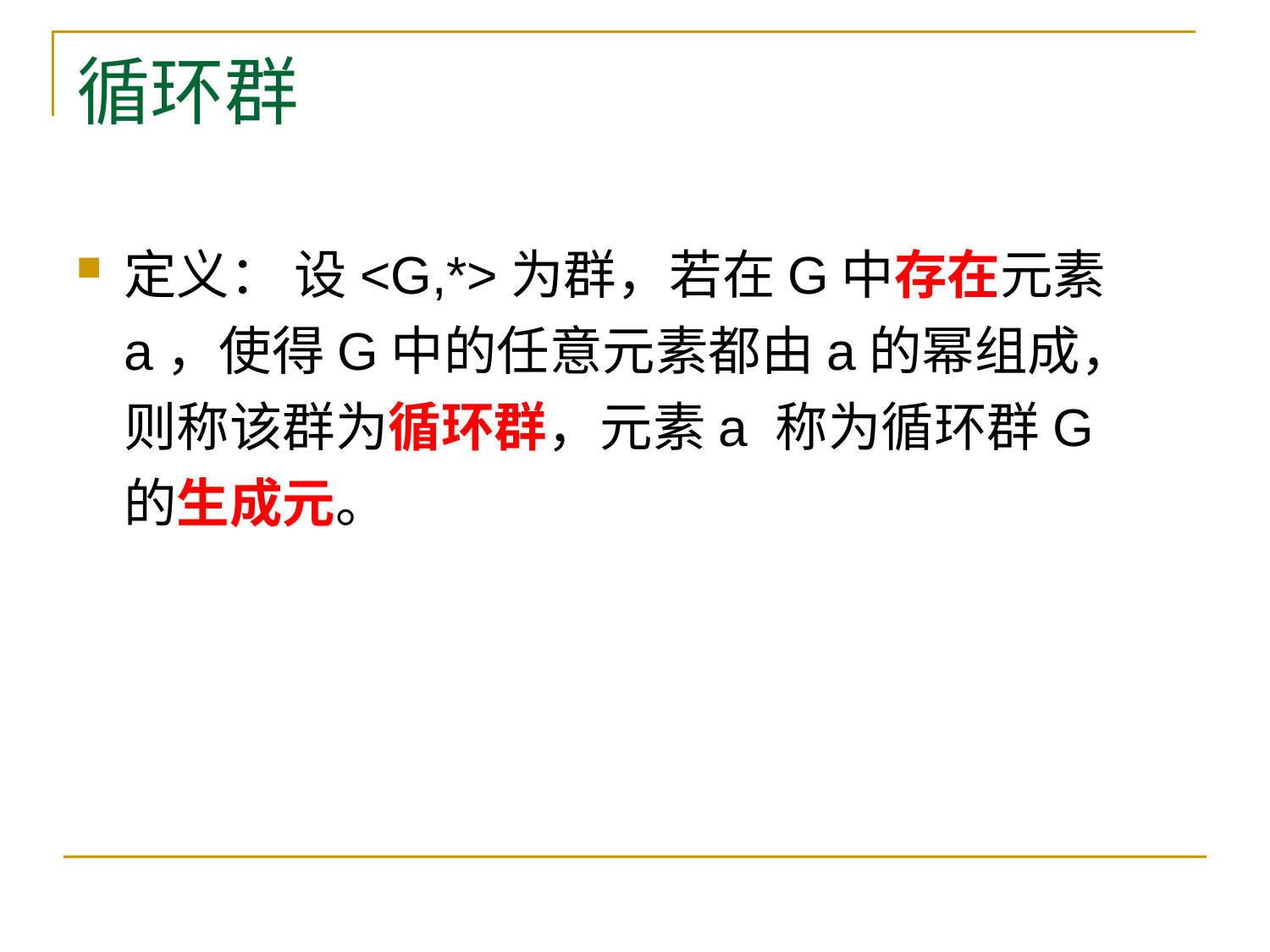

# 循环群
定义： 设<G,*>为群，若在G中存在元素a，使得G中的任意元素都由a的幂组成，则称该群为循环群，元素a 称为循环群G的生成元。